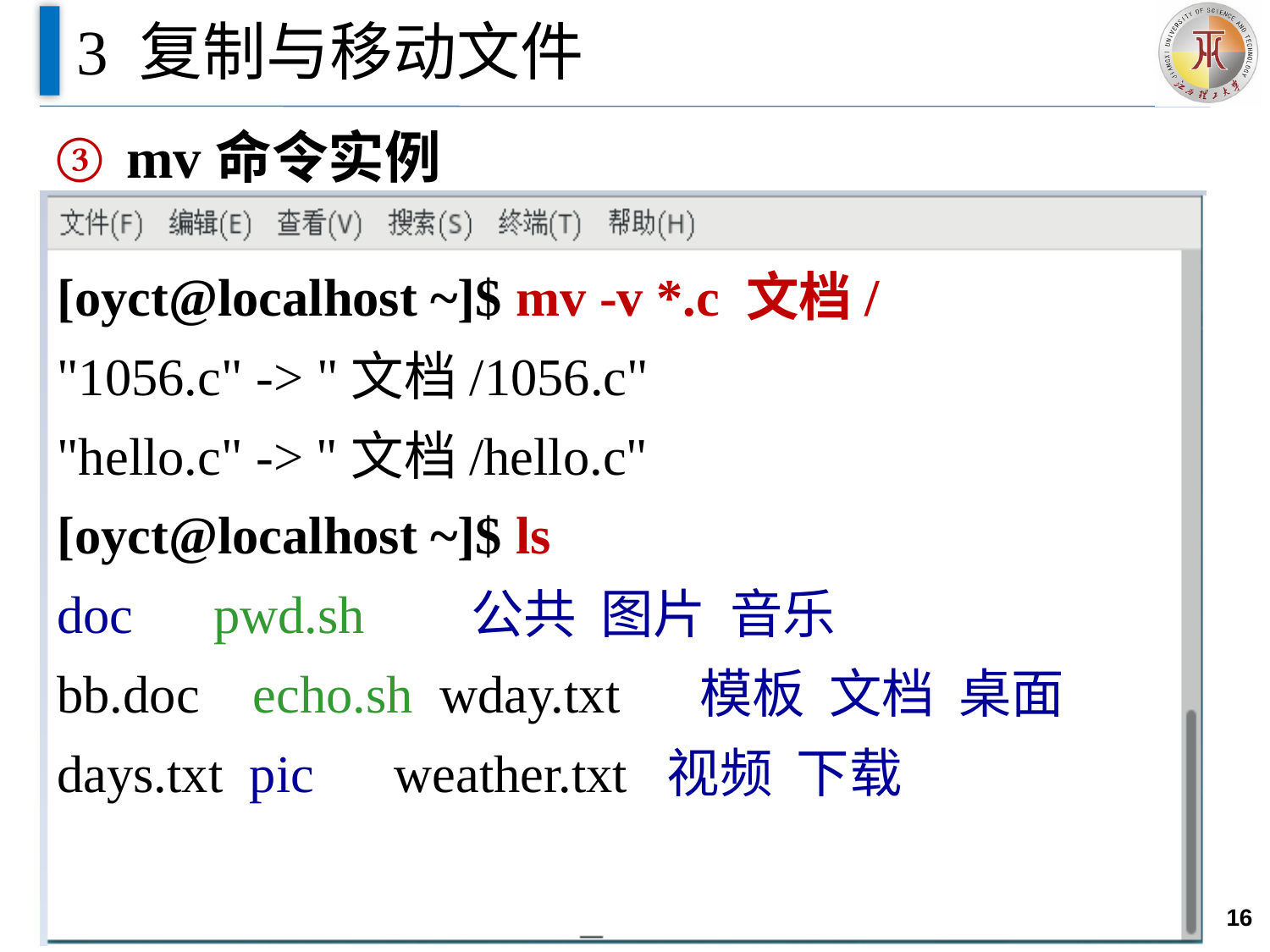

# 3 复制与移动文件
mv命令实例
[oyct@localhost ~]$ mv -v *.c 文档/
"1056.c" -> "文档/1056.c"
"hello.c" -> "文档/hello.c"
[oyct@localhost ~]$ ls
doc      pwd.sh       公共  图片  音乐
bb.doc    echo.sh  wday.txt     模板  文档  桌面
days.txt  pic      weather.txt  视频  下载

16